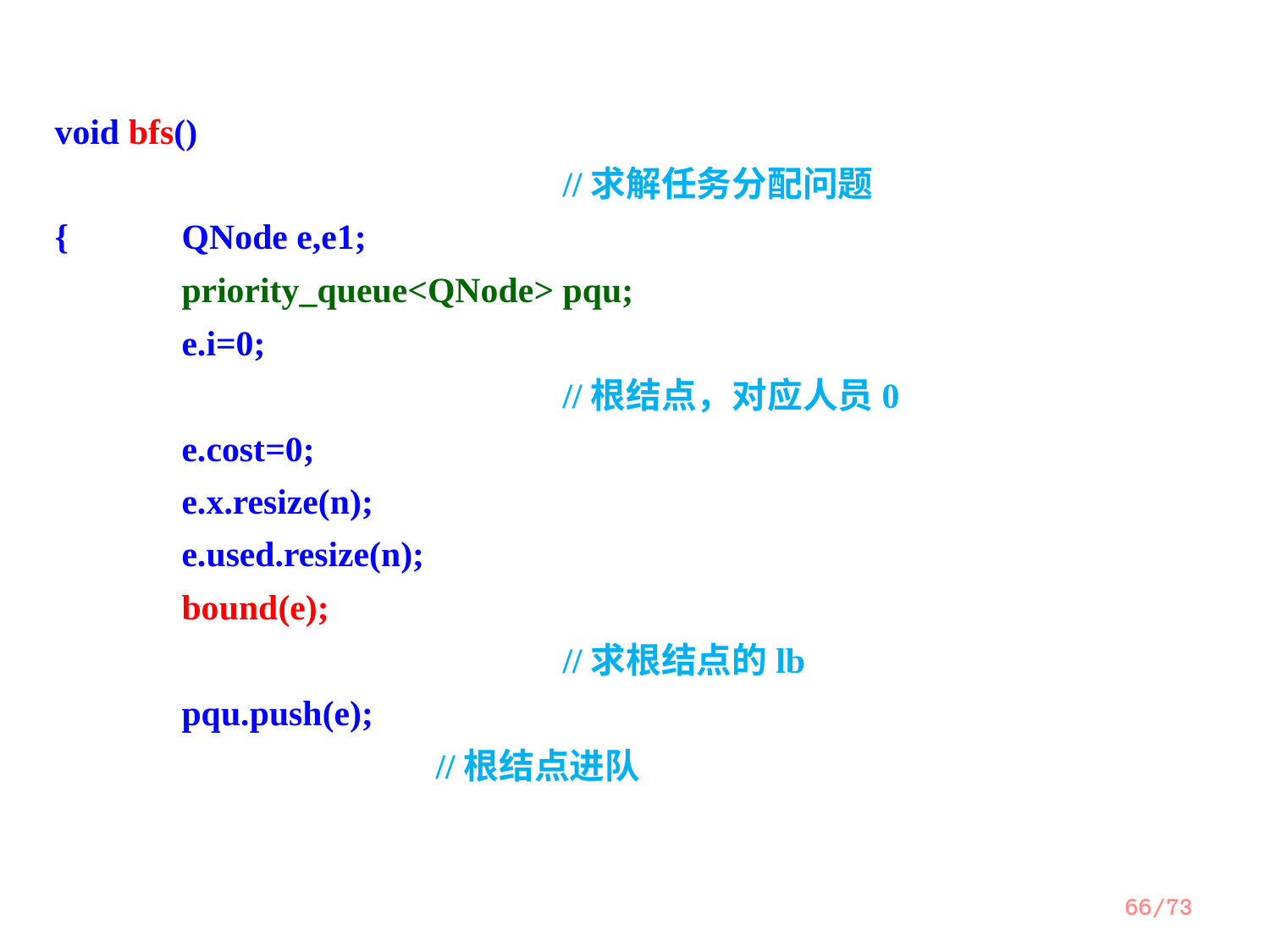

void bfs()												//求解任务分配问题
{	QNode e,e1;
	priority_queue<QNode> pqu;
	e.i=0;												//根结点，对应人员0
	e.cost=0;
	e.x.resize(n);
	e.used.resize(n);
	bound(e);											//求根结点的lb
	pqu.push(e);										//根结点进队
66/73